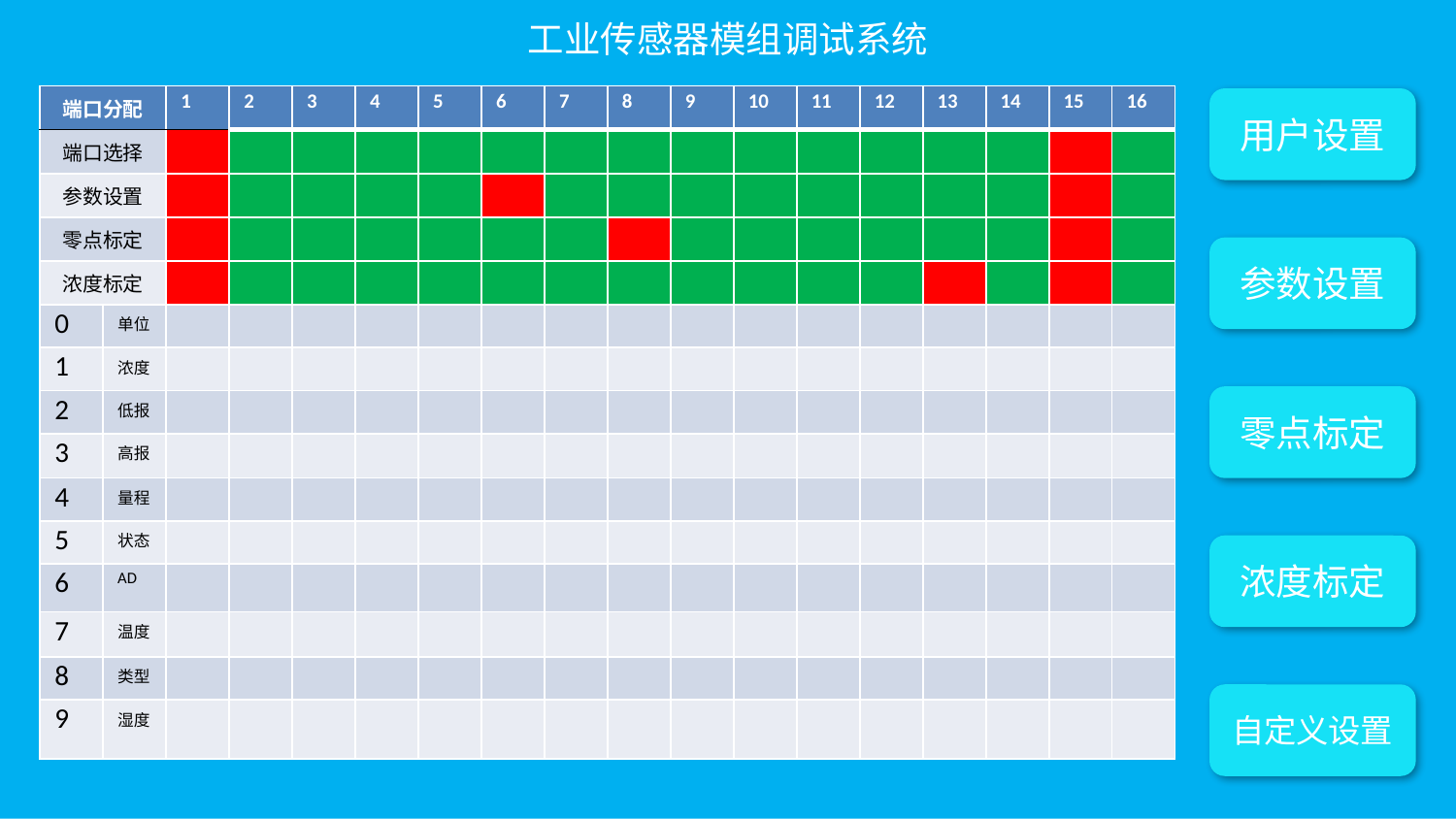

工业
工业传感器模组调试系统
| 端口分配 |  | 1 | 2 | 3 | 4 | 5 | 6 | 7 | 8 | 9 | 10 | 11 | 12 | 13 | 14 | 15 | 16 |
| --- | --- | --- | --- | --- | --- | --- | --- | --- | --- | --- | --- | --- | --- | --- | --- | --- | --- |
| 端口选择 |  |  |  |  |  |  |  |  |  |  |  |  |  |  |  |  |  |
| 参数设置 |  |  |  |  |  |  |  |  |  |  |  |  |  |  |  |  |  |
| 零点标定 |  |  |  |  |  |  |  |  |  |  |  |  |  |  |  |  |  |
| 浓度标定 |  |  |  |  |  |  |  |  |  |  |  |  |  |  |  |  |  |
| 0 | 单位 |  |  |  |  |  |  |  |  |  |  |  |  |  |  |  |  |
| 1 | 浓度 |  |  |  |  |  |  |  |  |  |  |  |  |  |  |  |  |
| 2 | 低报 |  |  |  |  |  |  |  |  |  |  |  |  |  |  |  |  |
| 3 | 高报 |  |  |  |  |  |  |  |  |  |  |  |  |  |  |  |  |
| 4 | 量程 |  |  |  |  |  |  |  |  |  |  |  |  |  |  |  |  |
| 5 | 状态 |  |  |  |  |  |  |  |  |  |  |  |  |  |  |  |  |
| 6 | AD |  |  |  |  |  |  |  |  |  |  |  |  |  |  |  |  |
| 7 | 温度 |  |  |  |  |  |  |  |  |  |  |  |  |  |  |  |  |
| 8 | 类型 |  |  |  |  |  |  |  |  |  |  |  |  |  |  |  |  |
| 9 | 湿度 |  |  |  |  |  |  |  |  |  |  |  |  |  |  |  |  |
用户设置
参数设置
零点标定
浓度标定
自定义设置